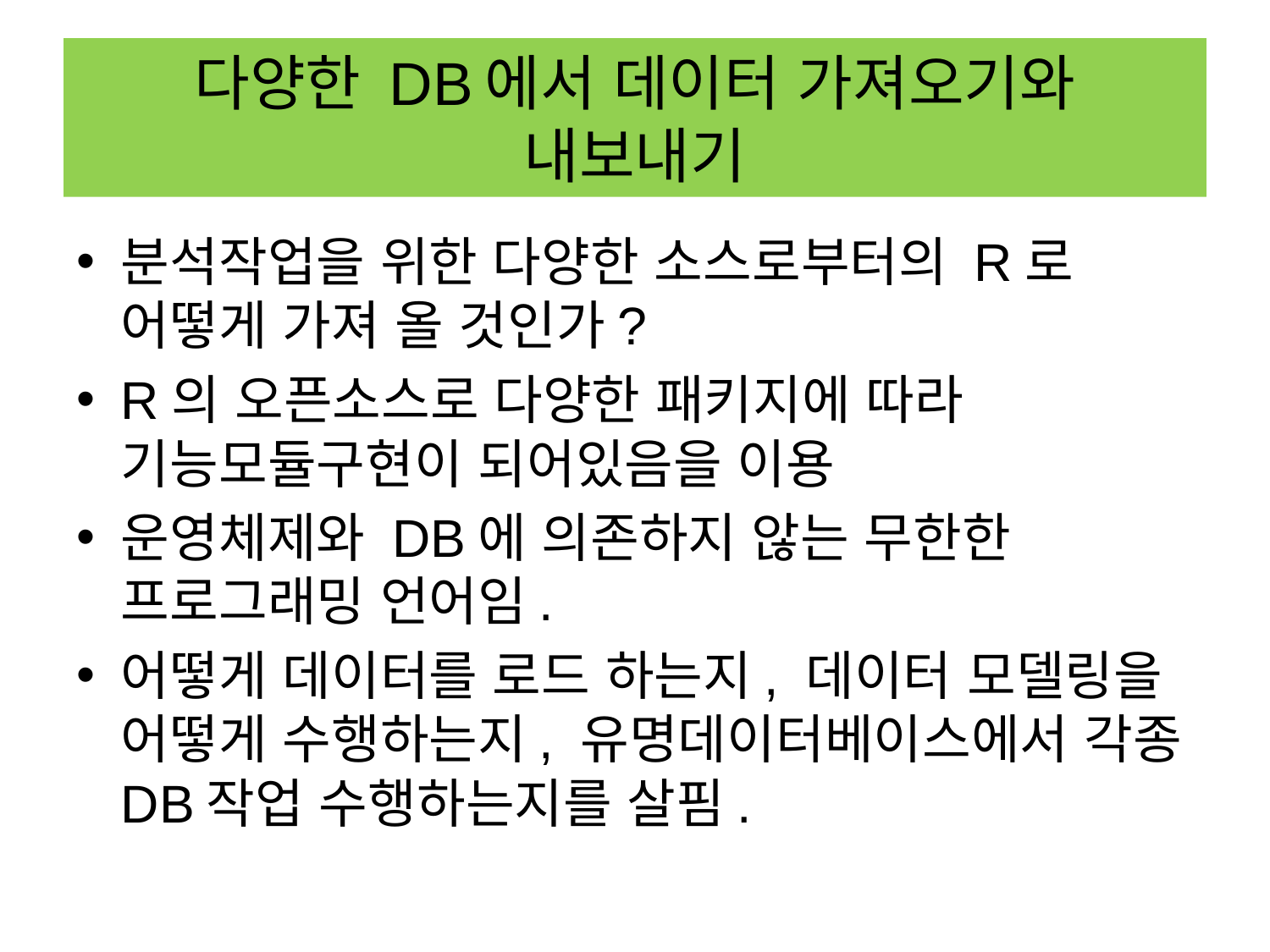

# 다양한 DB에서 데이터 가져오기와 내보내기
분석작업을 위한 다양한 소스로부터의 R로 어떻게 가져 올 것인가?
R의 오픈소스로 다양한 패키지에 따라 기능모듈구현이 되어있음을 이용
운영체제와 DB에 의존하지 않는 무한한 프로그래밍 언어임.
어떻게 데이터를 로드 하는지, 데이터 모델링을 어떻게 수행하는지, 유명데이터베이스에서 각종DB작업 수행하는지를 살핌.